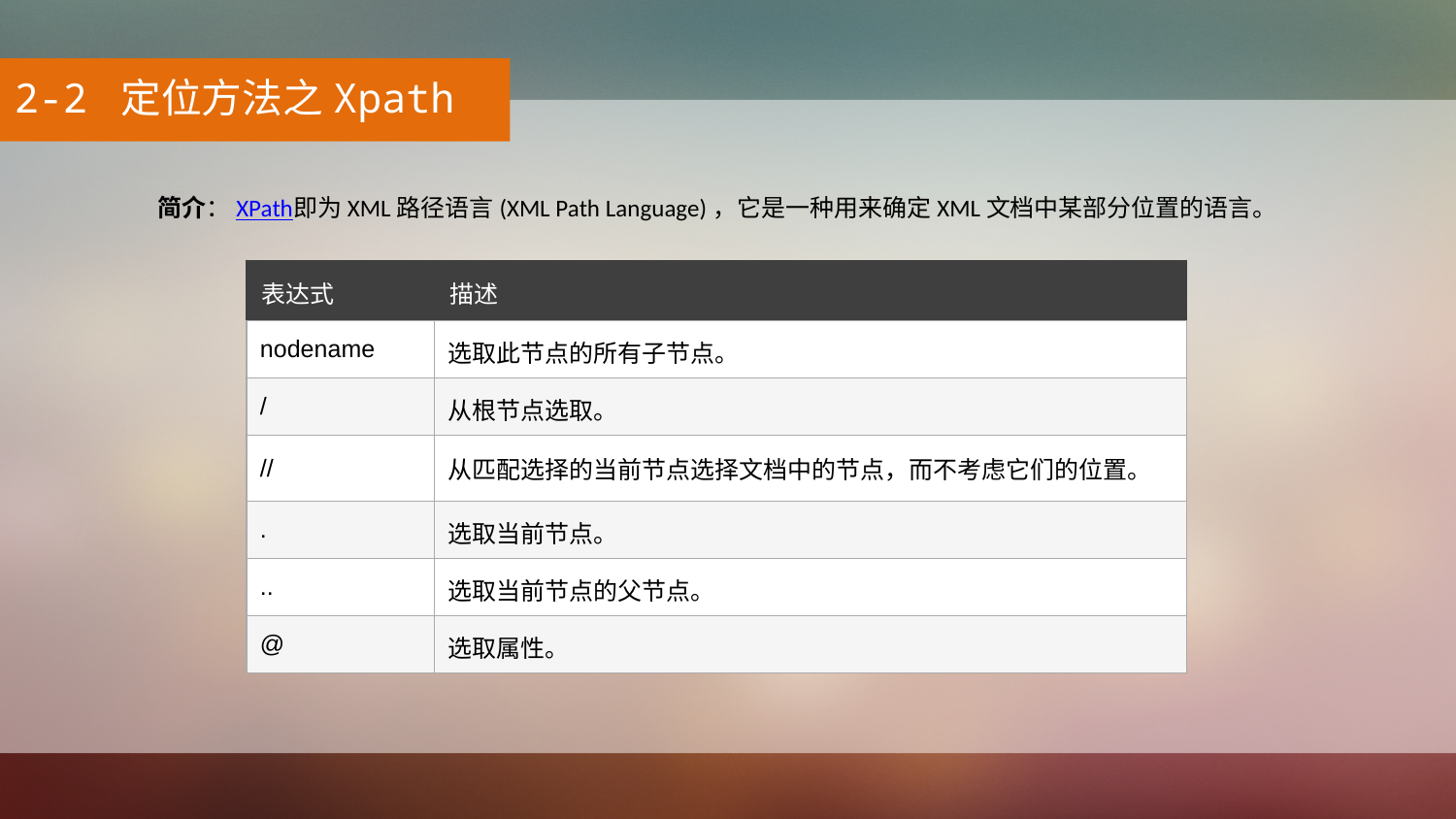

2-2 定位方法之Xpath
简介：XPath即为XML路径语言(XML Path Language)，它是一种用来确定XML文档中某部分位置的语言。
| 表达式 | 描述 |
| --- | --- |
| nodename | 选取此节点的所有子节点。 |
| / | 从根节点选取。 |
| // | 从匹配选择的当前节点选择文档中的节点，而不考虑它们的位置。 |
| . | 选取当前节点。 |
| .. | 选取当前节点的父节点。 |
| @ | 选取属性。 |